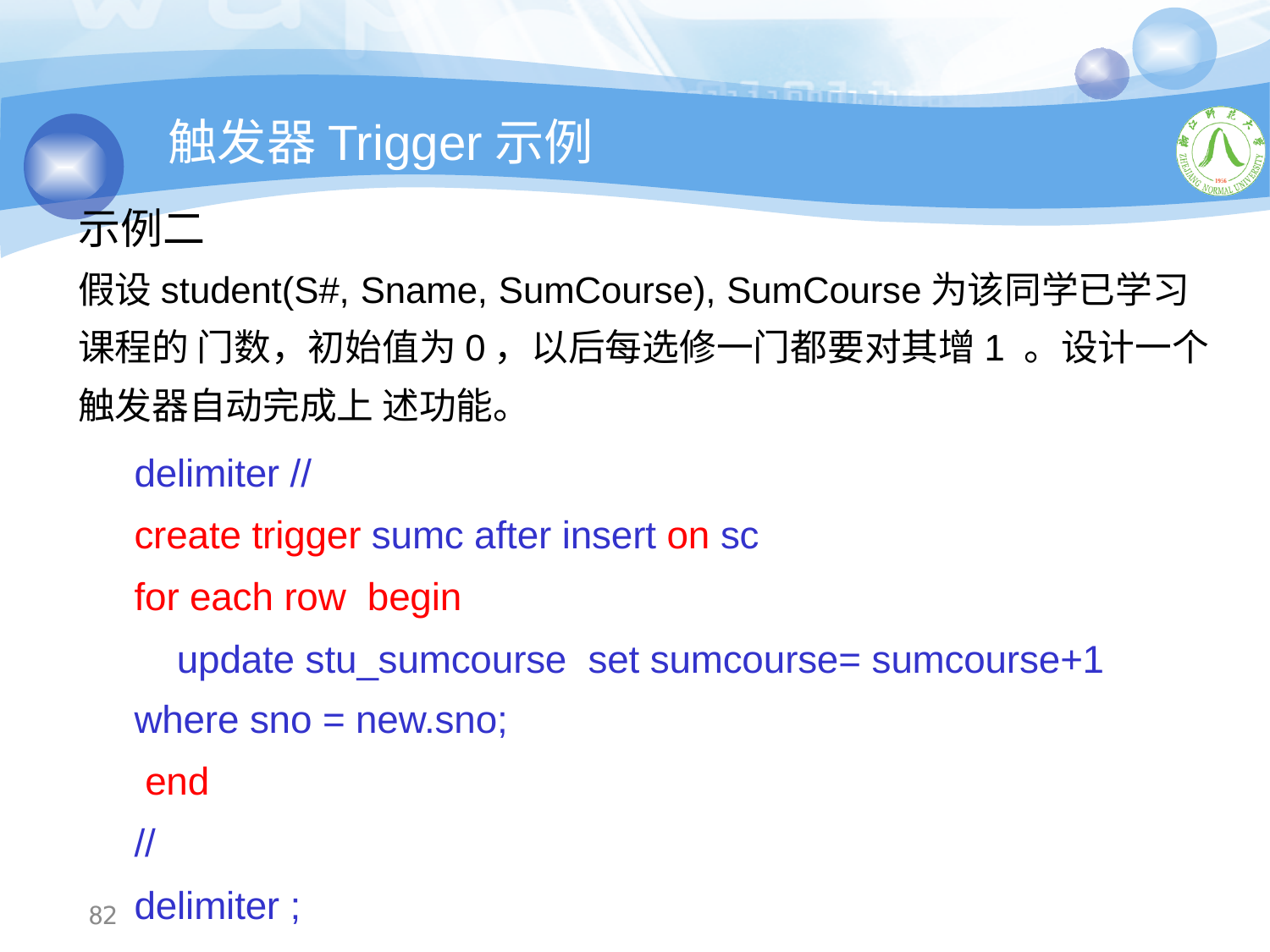

触发器Trigger示例
示例二
假设student(S#, Sname, SumCourse), SumCourse为该同学已学习课程的 门数，初始值为0，以后每选修一门都要对其增1 。设计一个触发器自动完成上 述功能。
delimiter //
create trigger sumc after insert on sc
for each row  begin
    update stu_sumcourse  set sumcourse= sumcourse+1  where sno = new.sno;
 end
//
delimiter ;
82